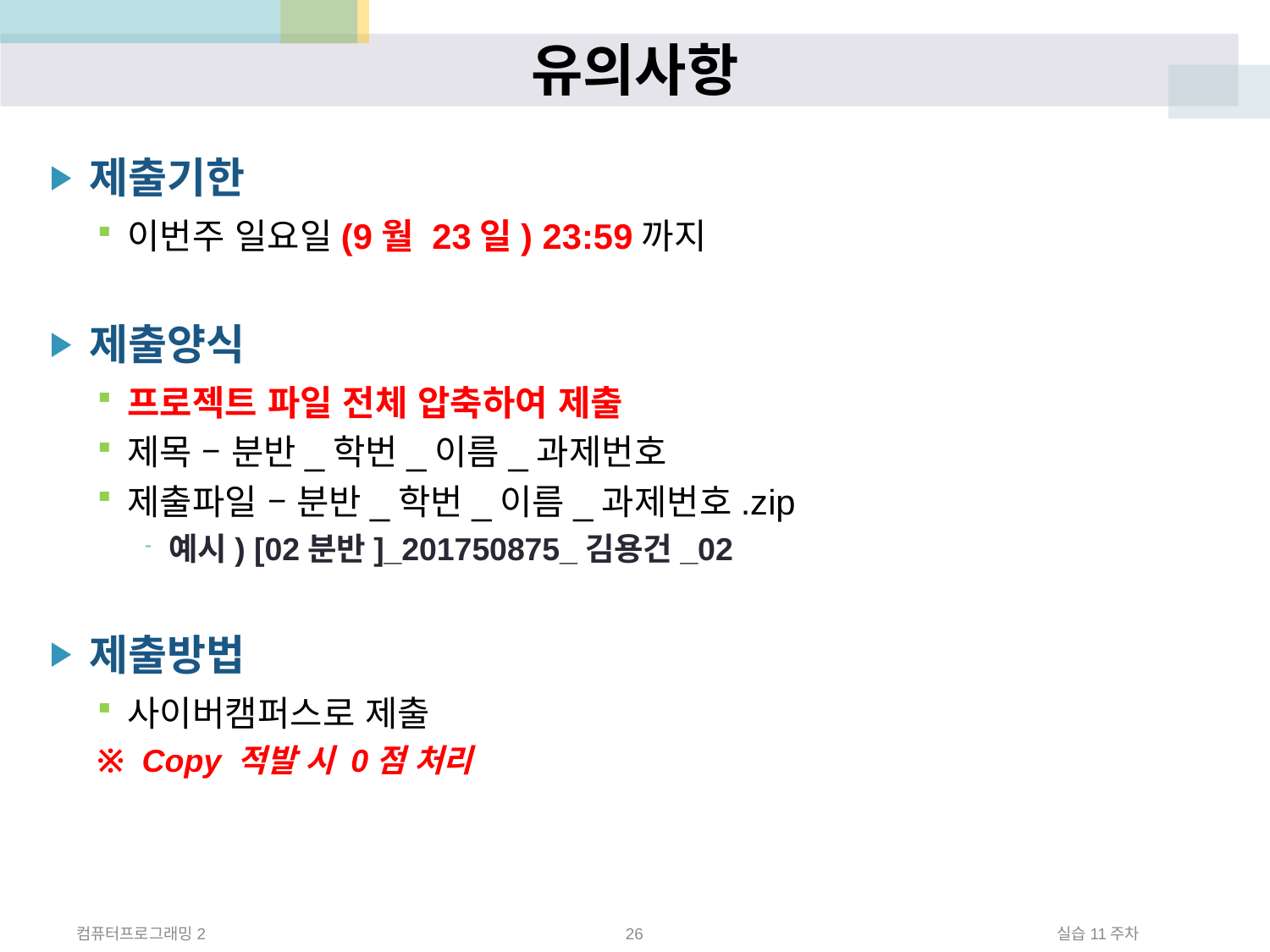

# 유의사항
제출기한
이번주 일요일(9월 23일) 23:59까지

제출양식
프로젝트 파일 전체 압축하여 제출
제목 – 분반_학번_이름_과제번호
제출파일 – 분반_학번_이름_과제번호.zip
예시) [02분반]_201750875_김용건_02

제출방법
사이버캠퍼스로 제출
※  Copy 적발 시 0점 처리
컴퓨터프로그래밍2
26
실습11주차